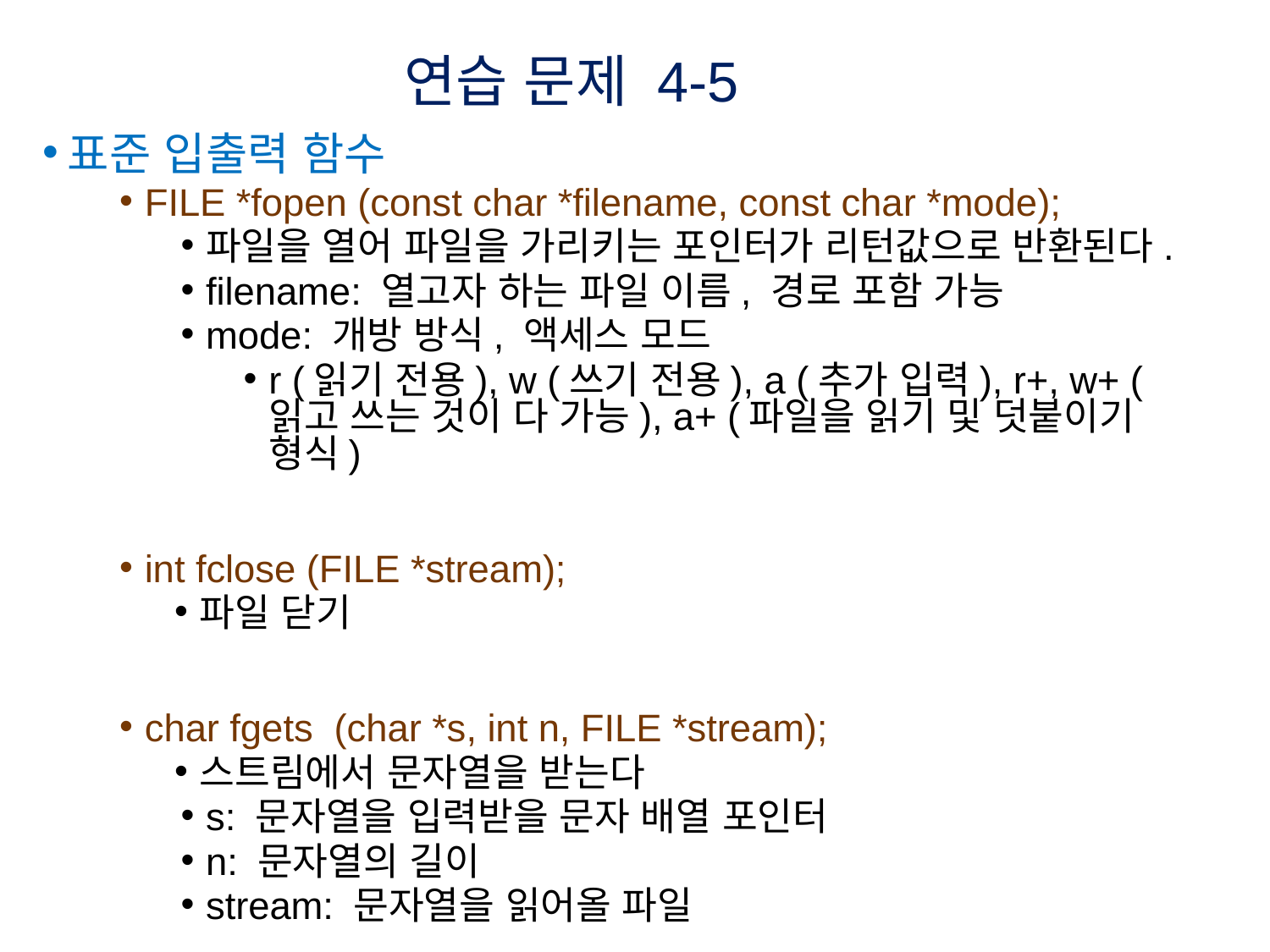

연습 문제 4-5
표준 입출력 함수
FILE *fopen (const char *filename, const char *mode);
파일을 열어 파일을 가리키는 포인터가 리턴값으로 반환된다.
filename: 열고자 하는 파일 이름, 경로 포함 가능
mode: 개방 방식, 액세스 모드
r (읽기 전용), w (쓰기 전용), a (추가 입력), r+, w+ (읽고 쓰는 것이 다 가능), a+ (파일을 읽기 및 덧붙이기 형식)

int fclose (FILE *stream);
파일 닫기

char fgets  (char *s, int n, FILE *stream);
스트림에서 문자열을 받는다
s: 문자열을 입력받을 문자 배열 포인터
n: 문자열의 길이
stream: 문자열을 읽어올 파일